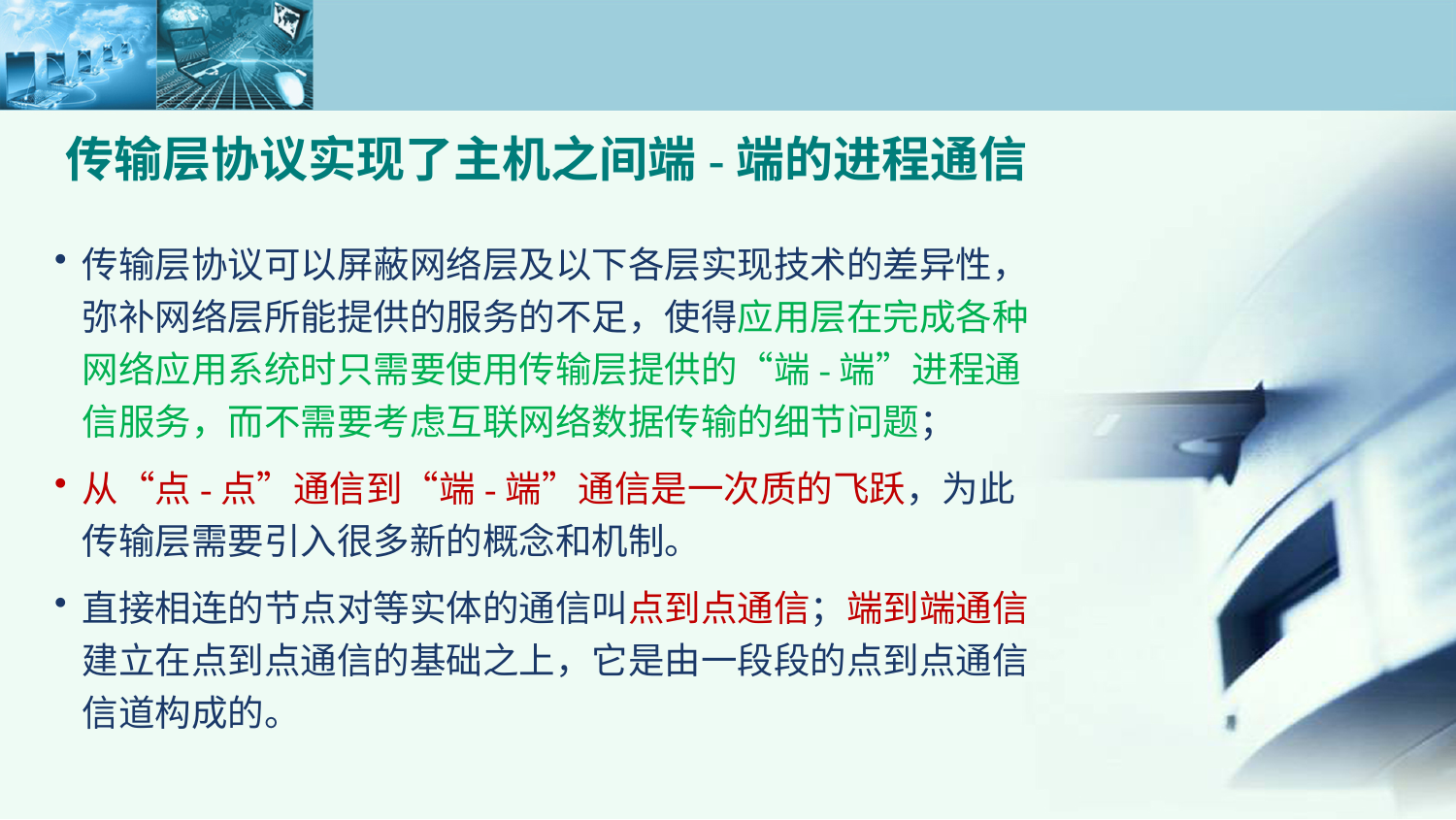

传输层协议实现了主机之间端-端的进程通信
传输层协议可以屏蔽网络层及以下各层实现技术的差异性，弥补网络层所能提供的服务的不足，使得应用层在完成各种网络应用系统时只需要使用传输层提供的“端-端”进程通信服务，而不需要考虑互联网络数据传输的细节问题；
从“点-点”通信到“端-端”通信是一次质的飞跃，为此传输层需要引入很多新的概念和机制。
直接相连的节点对等实体的通信叫点到点通信；端到端通信建立在点到点通信的基础之上，它是由一段段的点到点通信信道构成的。